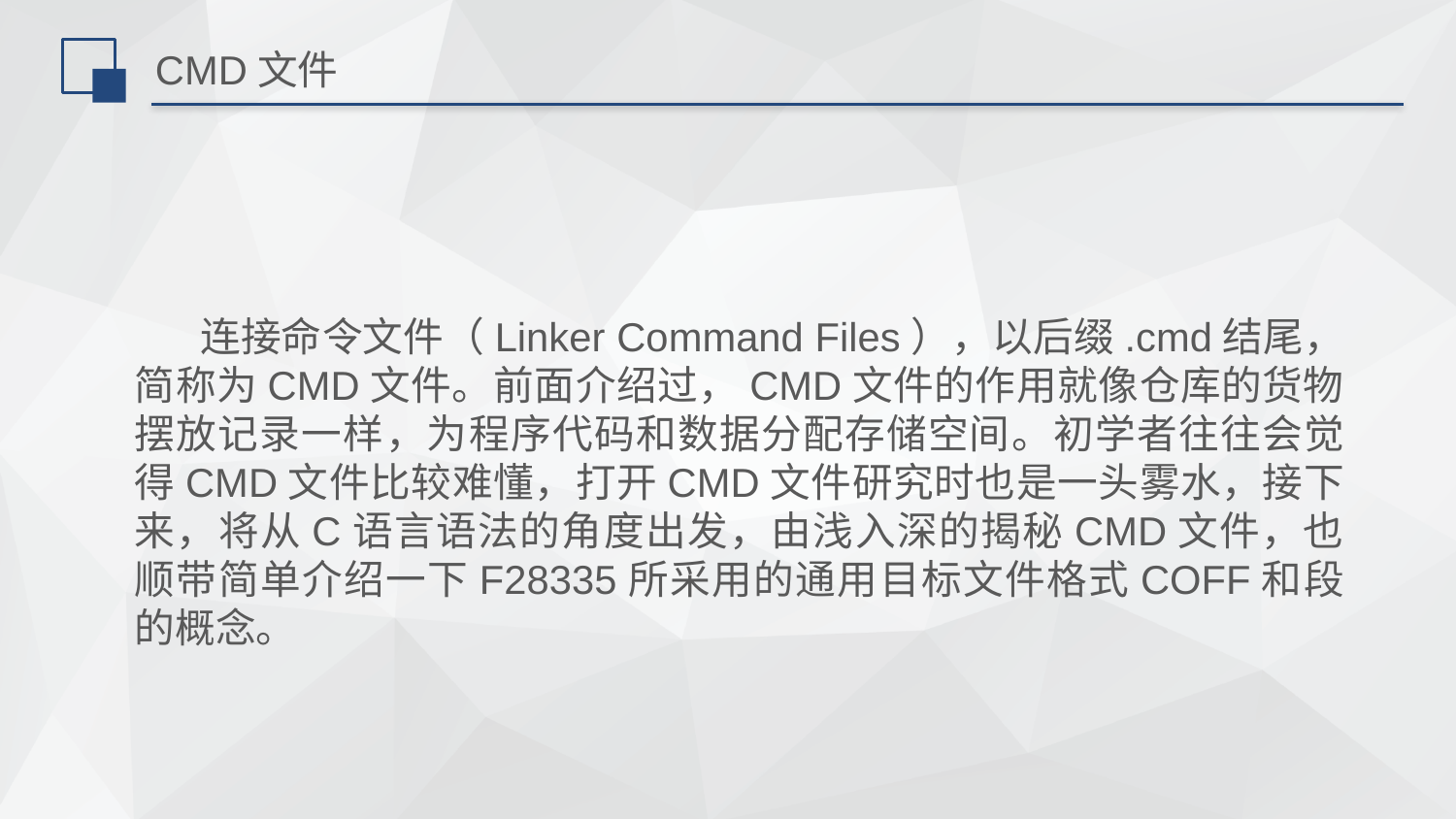

# CMD文件
      连接命令文件（Linker Command Files），以后缀.cmd结尾，简称为CMD文件。前面介绍过，CMD文件的作用就像仓库的货物摆放记录一样，为程序代码和数据分配存储空间。初学者往往会觉得CMD文件比较难懂，打开CMD文件研究时也是一头雾水，接下来，将从C语言语法的角度出发，由浅入深的揭秘CMD文件，也顺带简单介绍一下F28335所采用的通用目标文件格式COFF和段的概念。